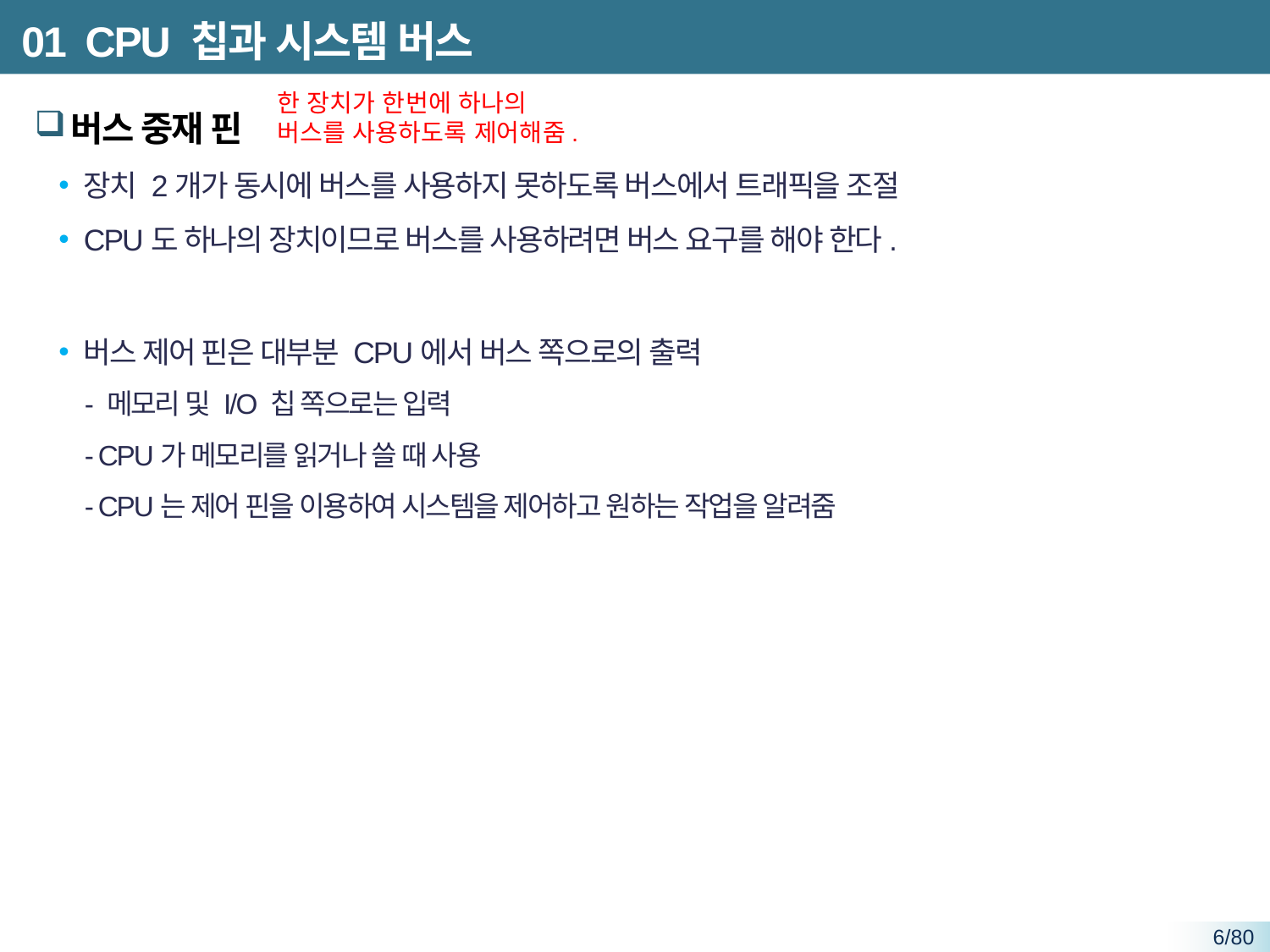

# 01  CPU 칩과 시스템 버스
한 장치가 한번에 하나의 버스를 사용하도록 제어해줌.
버스 중재 핀
장치 2개가 동시에 버스를 사용하지 못하도록 버스에서 트래픽을 조절
CPU도 하나의 장치이므로 버스를 사용하려면 버스 요구를 해야 한다.

버스 제어 핀은 대부분 CPU에서 버스 쪽으로의 출력
- 메모리 및 I/O 칩 쪽으로는 입력
- CPU가 메모리를 읽거나 쓸 때 사용
- CPU는 제어 핀을 이용하여 시스템을 제어하고 원하는 작업을 알려줌